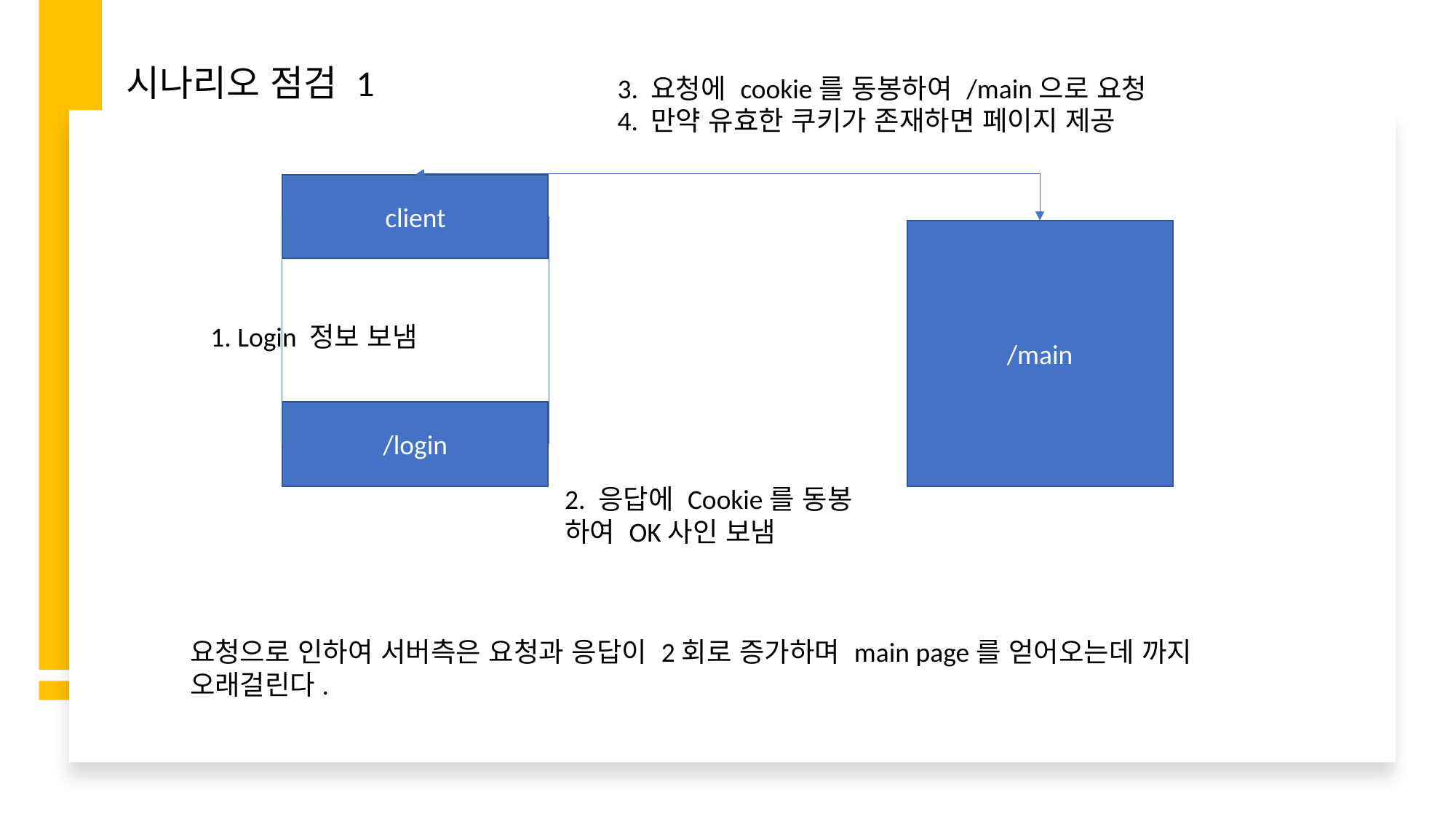

시나리오 점검 1
3. 요청에 cookie를 동봉하여 /main으로 요청
4. 만약 유효한 쿠키가 존재하면 페이지 제공

client
/main
1. Login 정보 보냄

/login
2. 응답에 Cookie를 동봉 하여 OK사인 보냄
요청으로 인하여 서버측은 요청과 응답이 2회로 증가하며 main page를 얻어오는데 까지 오래걸린다.